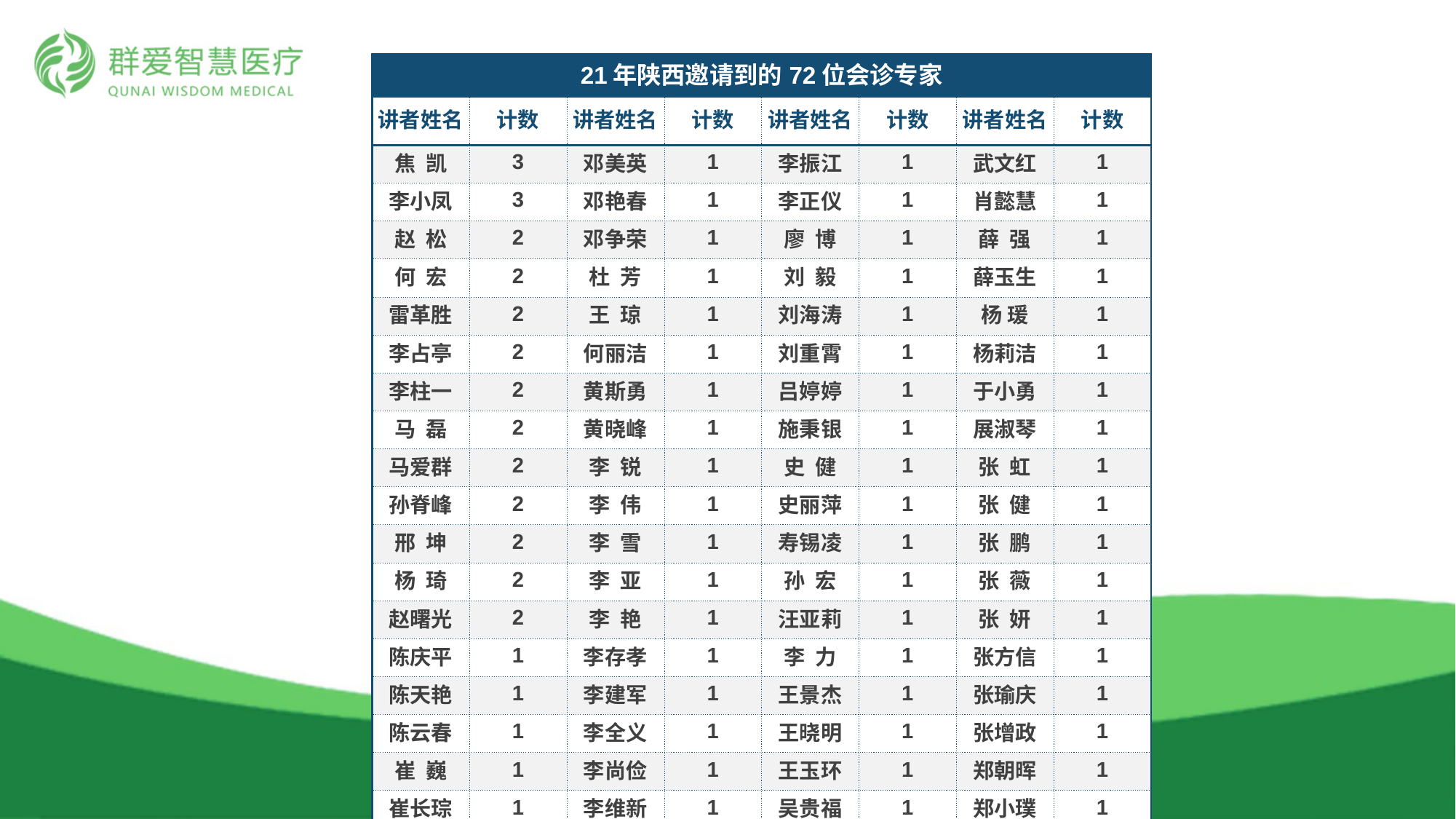

| 21年陕西邀请到的72位会诊专家 |  |  |  |  |  |  |  |
| --- | --- | --- | --- | --- | --- | --- | --- |
| 讲者姓名 | 计数 | 讲者姓名 | 计数 | 讲者姓名 | 计数 | 讲者姓名 | 计数 |
| 焦 凯 | 3 | 邓美英 | 1 | 李振江 | 1 | 武文红 | 1 |
| 李小凤 | 3 | 邓艳春 | 1 | 李正仪 | 1 | 肖懿慧 | 1 |
| 赵 松 | 2 | 邓争荣 | 1 | 廖 博 | 1 | 薛 强 | 1 |
| 何 宏 | 2 | 杜 芳 | 1 | 刘 毅 | 1 | 薛玉生 | 1 |
| 雷革胜 | 2 | 王 琼 | 1 | 刘海涛 | 1 | 杨 瑗 | 1 |
| 李占亭 | 2 | 何丽洁 | 1 | 刘重霄 | 1 | 杨莉洁 | 1 |
| 李柱一 | 2 | 黄斯勇 | 1 | 吕婷婷 | 1 | 于小勇 | 1 |
| 马 磊 | 2 | 黄晓峰 | 1 | 施秉银 | 1 | 展淑琴 | 1 |
| 马爱群 | 2 | 李 锐 | 1 | 史 健 | 1 | 张 虹 | 1 |
| 孙脊峰 | 2 | 李 伟 | 1 | 史丽萍 | 1 | 张 健 | 1 |
| 邢 坤 | 2 | 李 雪 | 1 | 寿锡凌 | 1 | 张 鹏 | 1 |
| 杨 琦 | 2 | 李 亚 | 1 | 孙 宏 | 1 | 张 薇 | 1 |
| 赵曙光 | 2 | 李 艳 | 1 | 汪亚莉 | 1 | 张 妍 | 1 |
| 陈庆平 | 1 | 李存孝 | 1 | 李 力 | 1 | 张方信 | 1 |
| 陈天艳 | 1 | 李建军 | 1 | 王景杰 | 1 | 张瑜庆 | 1 |
| 陈云春 | 1 | 李全义 | 1 | 王晓明 | 1 | 张增政 | 1 |
| 崔 巍 | 1 | 李尚俭 | 1 | 王玉环 | 1 | 郑朝晖 | 1 |
| 崔长琮 | 1 | 李维新 | 1 | 吴贵福 | 1 | 郑小璞 | 1 |